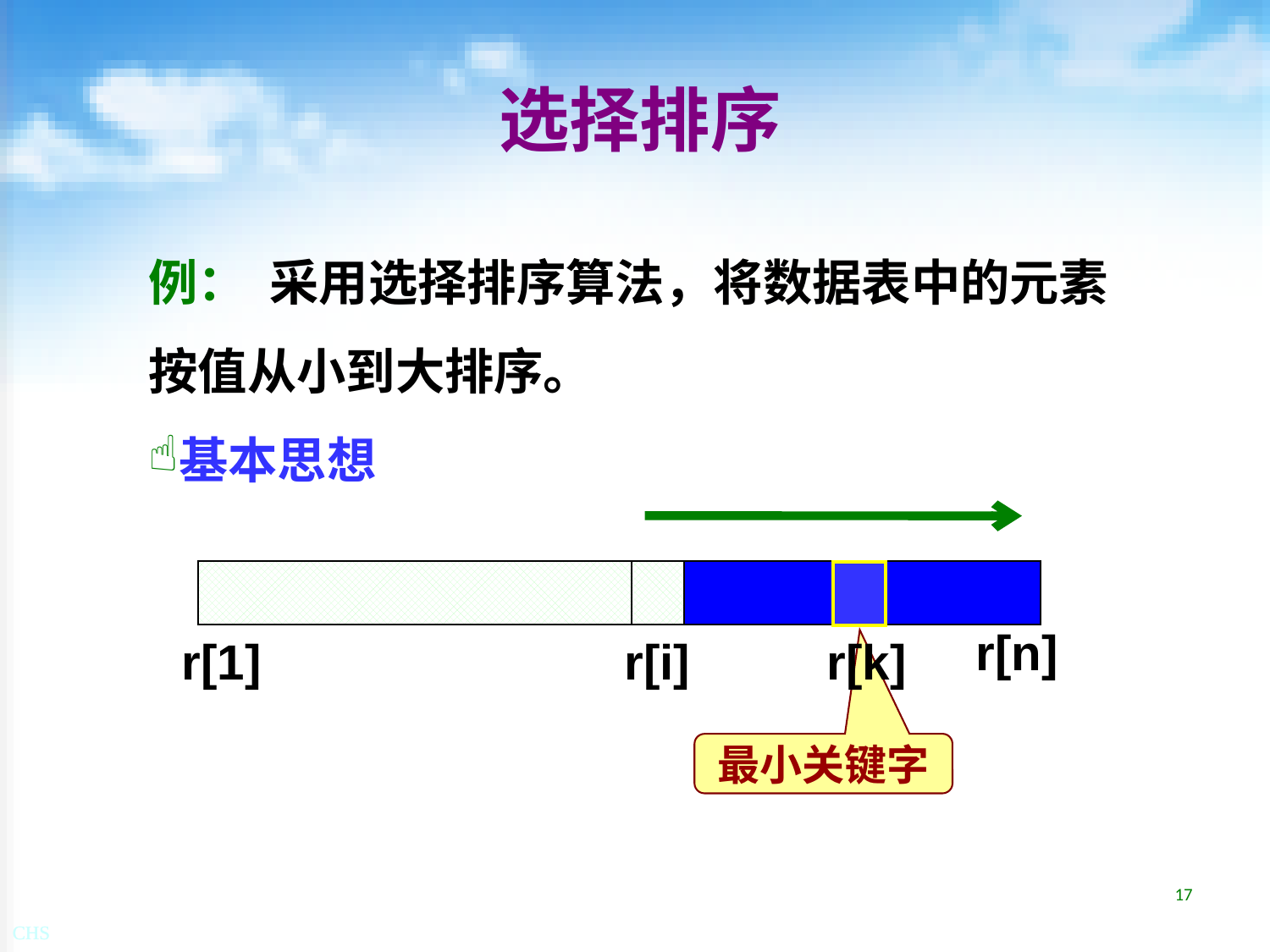

# 选择排序
例：  采用选择排序算法，将数据表中的元素按值从小到大排序。
基本思想

r[n]
r[1]
r[i]
r[k]
最小关键字
17